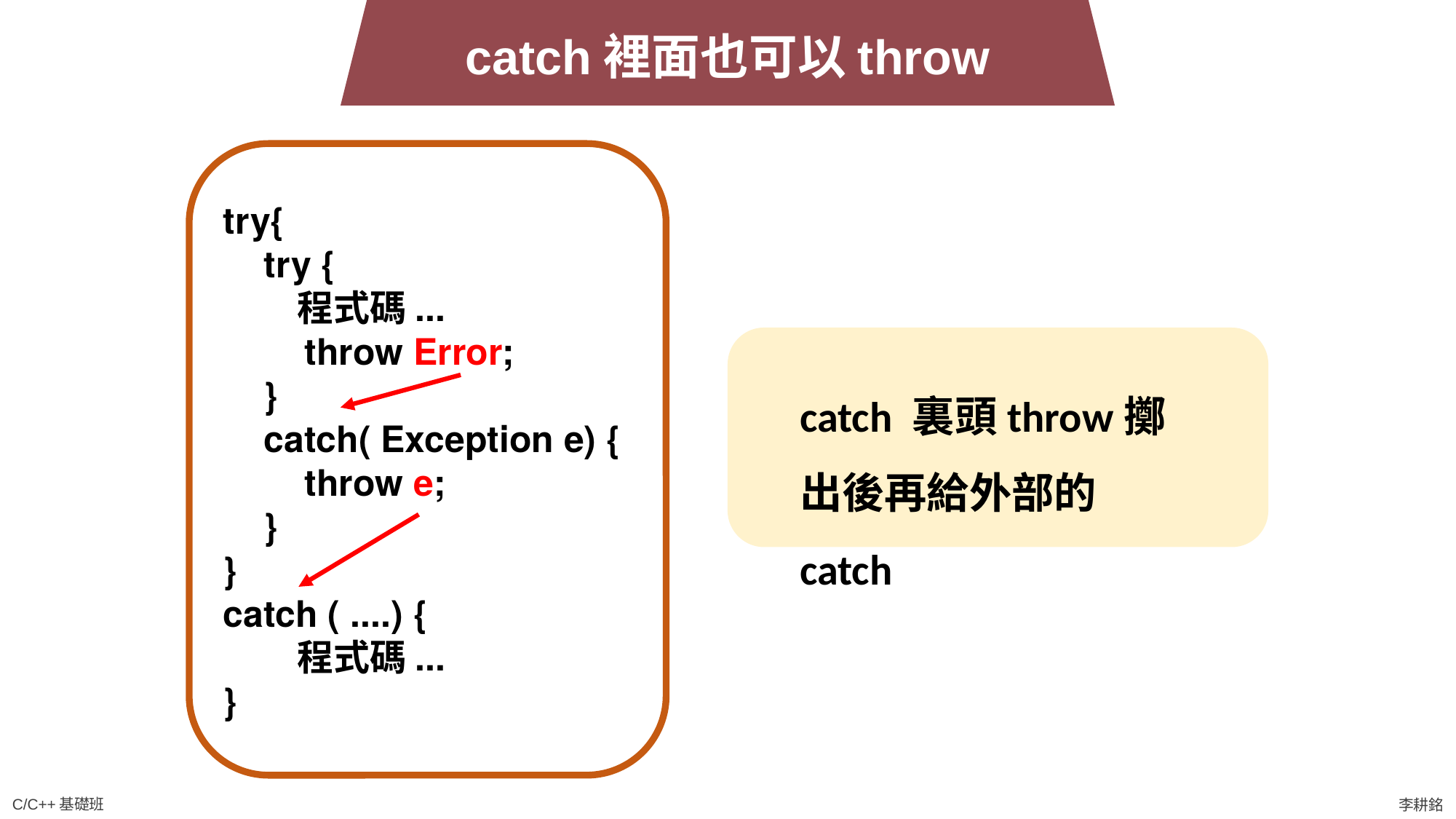

catch裡面也可以throw
try{
    try {
        程式碼...
        throw Error;
    }
    catch( Exception e) {
        throw e;
    }
}
catch ( ....) {
        程式碼...
}

catch 裏頭throw擲出後再給外部的catch
C/C++基礎班
李耕銘